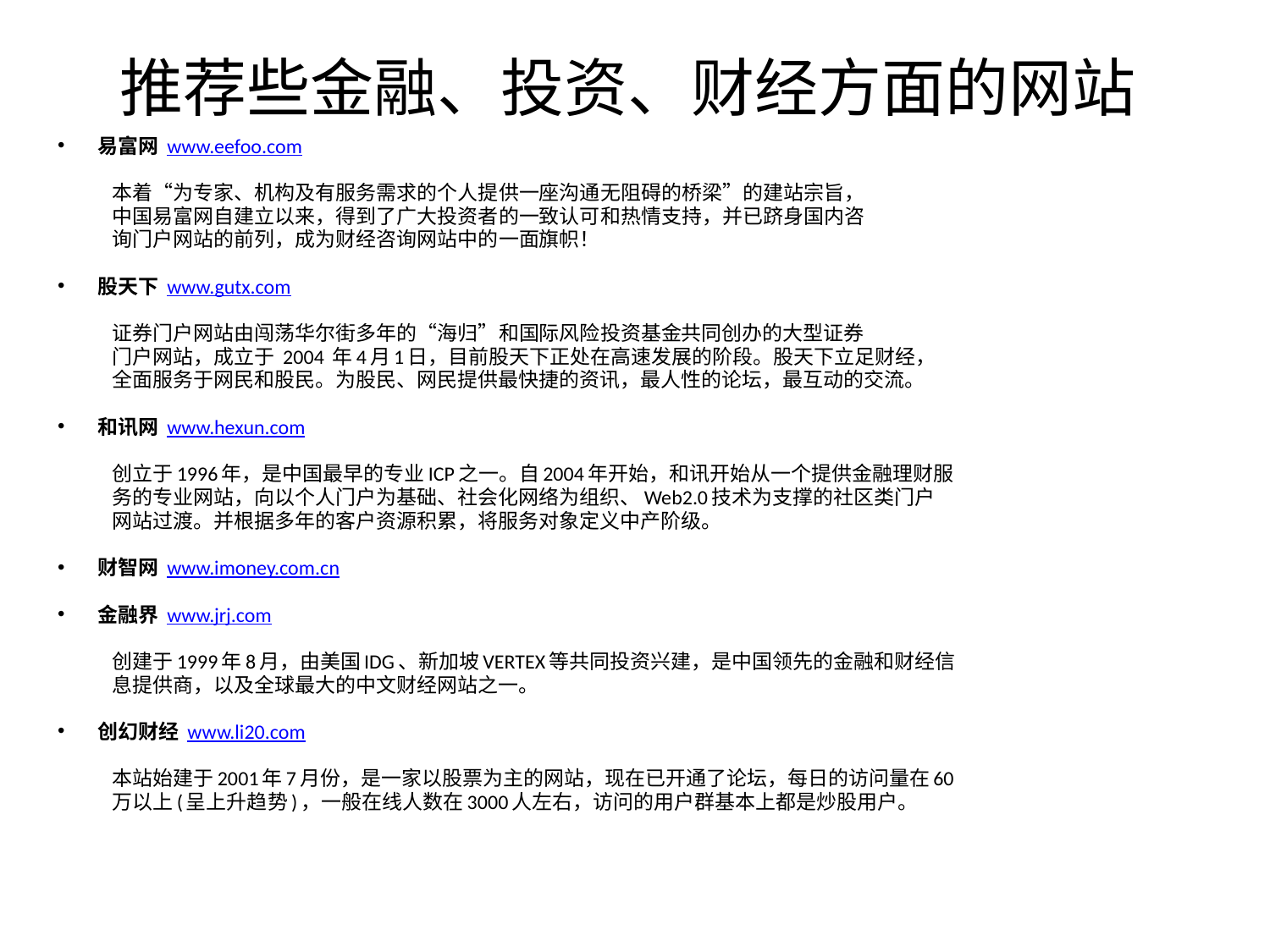

# 推荐些金融、投资、财经方面的网站
易富网 www.eefoo.com

           本着“为专家、机构及有服务需求的个人提供一座沟通无阻碍的桥梁”的建站宗旨，
           中国易富网自建立以来，得到了广大投资者的一致认可和热情支持，并已跻身国内咨
           询门户网站的前列，成为财经咨询网站中的一面旗帜！

股天下 www.gutx.com

           证券门户网站由闯荡华尔街多年的“海归”和国际风险投资基金共同创办的大型证券
           门户网站，成立于 2004 年4月1日，目前股天下正处在高速发展的阶段。股天下立足财经，
           全面服务于网民和股民。为股民、网民提供最快捷的资讯，最人性的论坛，最互动的交流。

和讯网 www.hexun.com

           创立于1996年，是中国最早的专业ICP之一。自2004年开始，和讯开始从一个提供金融理财服
           务的专业网站，向以个人门户为基础、社会化网络为组织、Web2.0技术为支撑的社区类门户
           网站过渡。并根据多年的客户资源积累，将服务对象定义中产阶级。

财智网 www.imoney.com.cn

金融界 www.jrj.com

           创建于1999年8月，由美国IDG、新加坡VERTEX等共同投资兴建，是中国领先的金融和财经信
           息提供商，以及全球最大的中文财经网站之一。

创幻财经 www.li20.com

           本站始建于2001年7月份，是一家以股票为主的网站，现在已开通了论坛，每日的访问量在60
           万以上(呈上升趋势)，一般在线人数在3000人左右，访问的用户群基本上都是炒股用户。